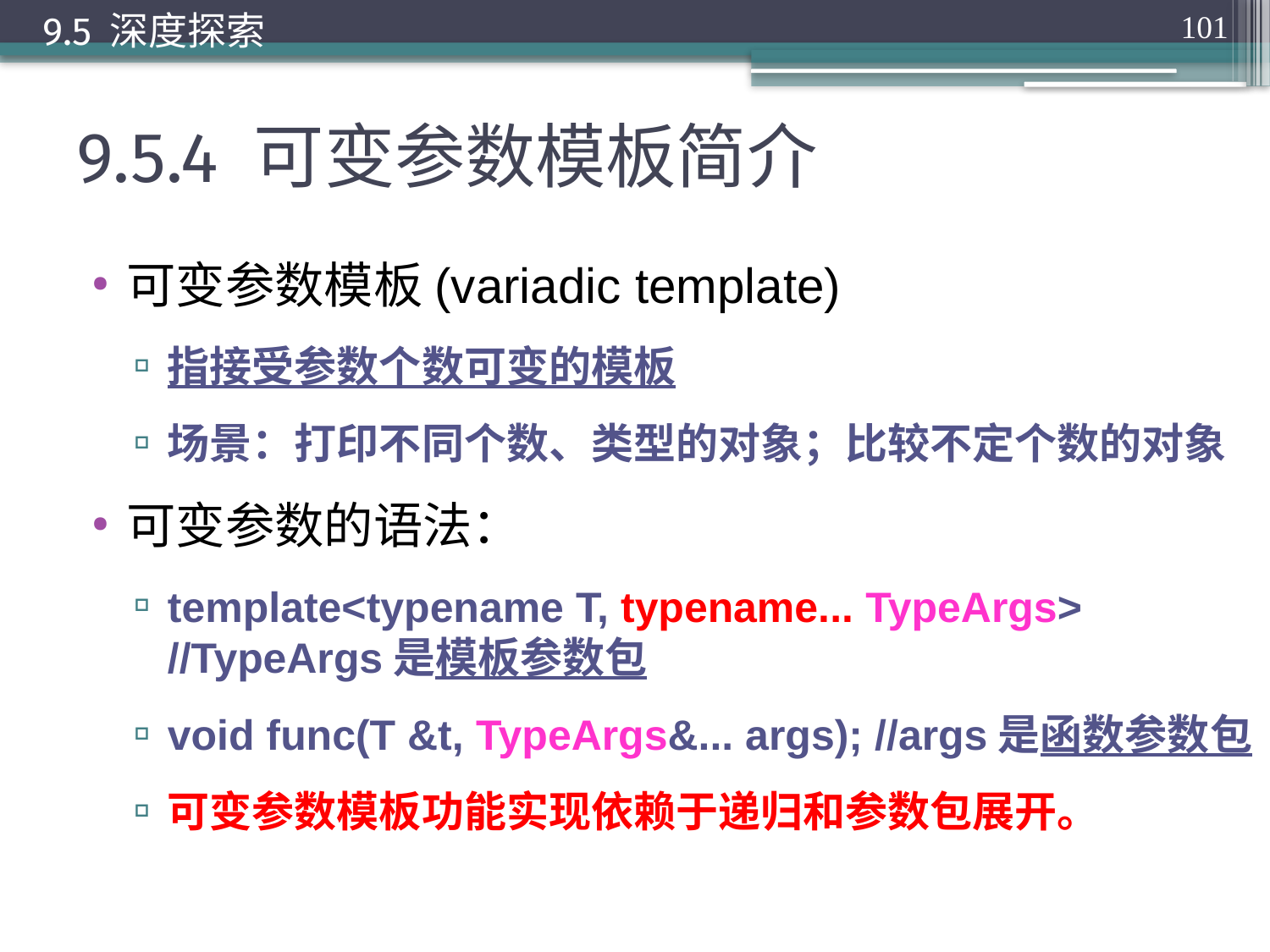

9.5 深度探索
101
# 9.5.4 可变参数模板简介
可变参数模板(variadic template)
指接受参数个数可变的模板
场景：打印不同个数、类型的对象；比较不定个数的对象
可变参数的语法：
template<typename T, typename... TypeArgs> //TypeArgs是模板参数包
void func(T &t, TypeArgs&... args); //args是函数参数包
可变参数模板功能实现依赖于递归和参数包展开。